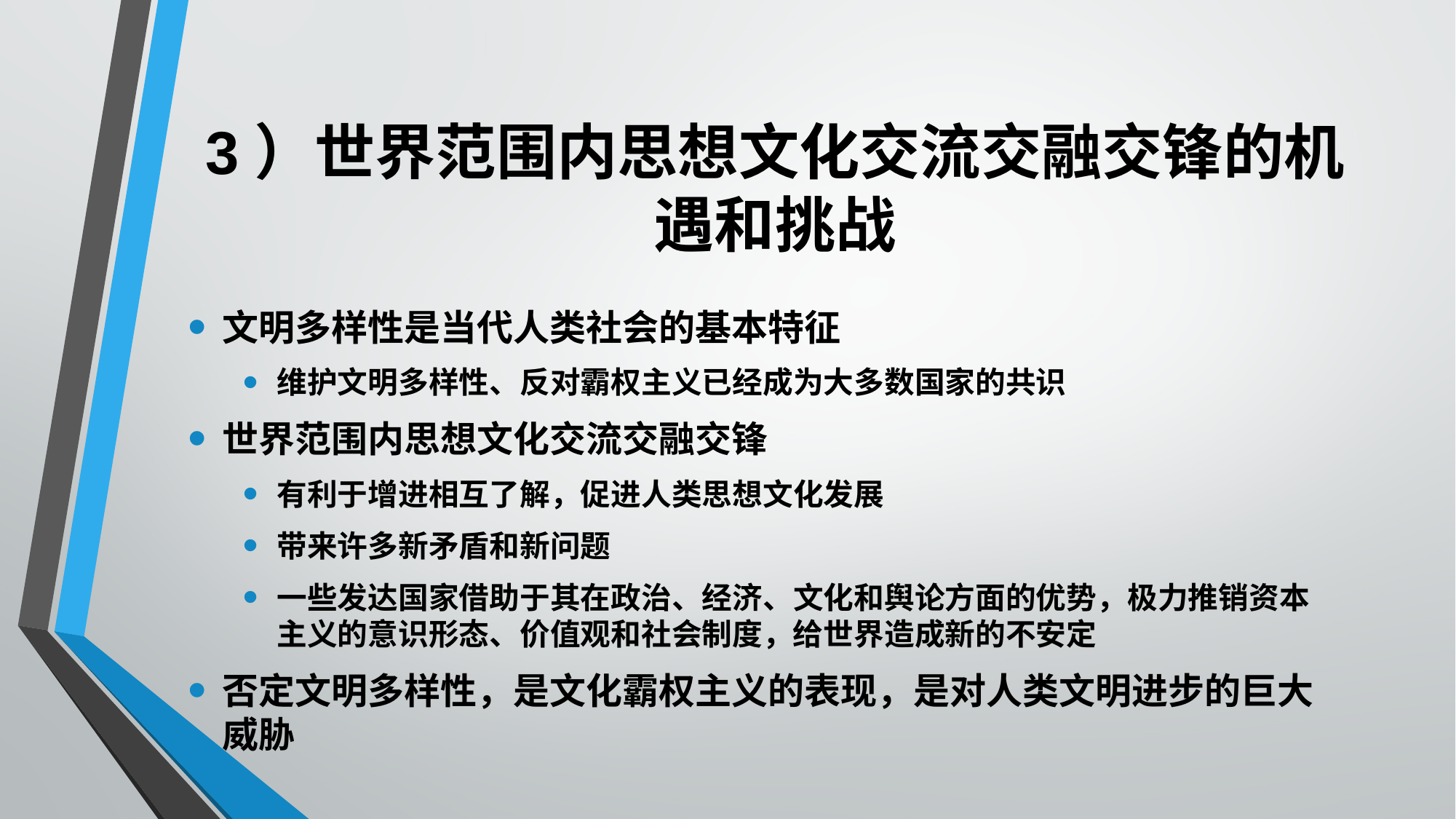

# 3）世界范围内思想文化交流交融交锋的机遇和挑战
文明多样性是当代人类社会的基本特征
维护文明多样性、反对霸权主义已经成为大多数国家的共识
世界范围内思想文化交流交融交锋
有利于增进相互了解，促进人类思想文化发展
带来许多新矛盾和新问题
一些发达国家借助于其在政治、经济、文化和舆论方面的优势，极力推销资本主义的意识形态、价值观和社会制度，给世界造成新的不安定
否定文明多样性，是文化霸权主义的表现，是对人类文明进步的巨大威胁